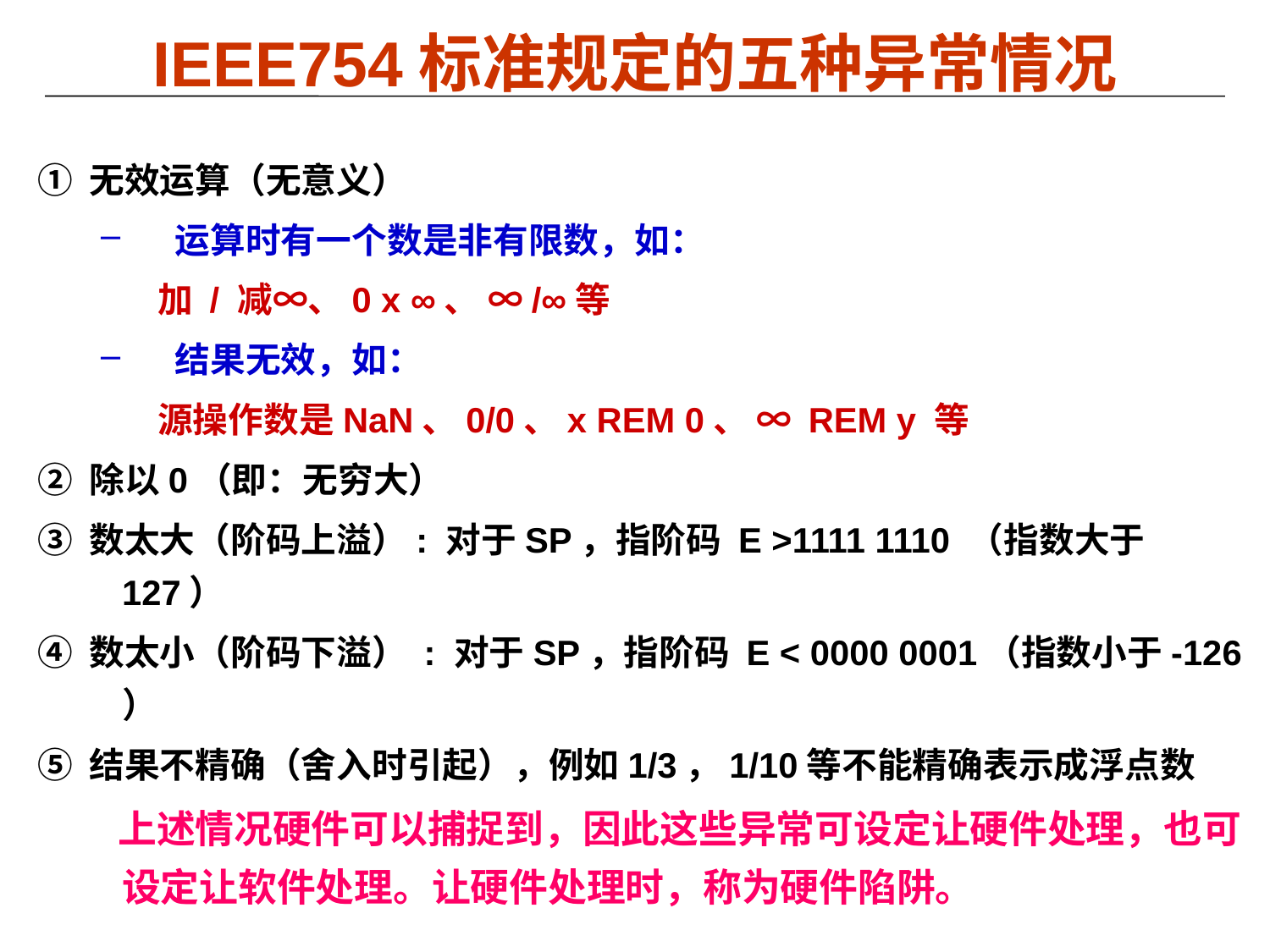

IEEE754标准规定的五种异常情况
① 无效运算（无意义）
运算时有一个数是非有限数，如：
      加 / 减∞、0 x ∞、 ∞/∞等
结果无效，如：
      源操作数是NaN、0/0、x REM 0、 ∞ REM y 等
② 除以0（即：无穷大）
③ 数太大（阶码上溢）: 对于SP，指阶码 E >1111 1110 （指数大于127）
④ 数太小（阶码下溢） : 对于SP，指阶码 E < 0000 0001（指数小于-126 ）
⑤ 结果不精确（舍入时引起），例如1/3，1/10等不能精确表示成浮点数
        上述情况硬件可以捕捉到，因此这些异常可设定让硬件处理，也可设定让软件处理。让硬件处理时，称为硬件陷阱。